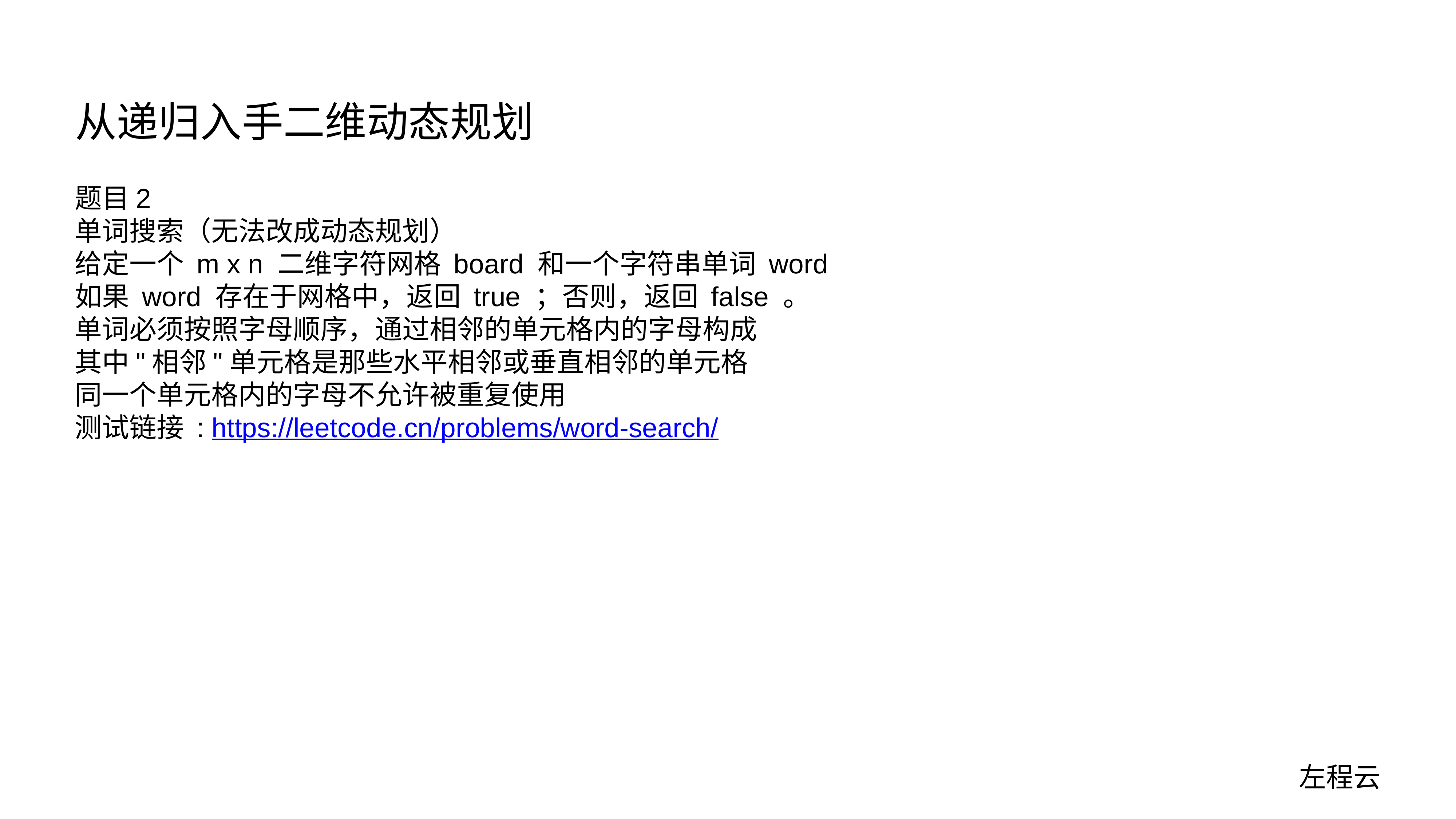

# 从递归入手二维动态规划
题目2
单词搜索（无法改成动态规划）
给定一个 m x n 二维字符网格 board 和一个字符串单词 word
如果 word 存在于网格中，返回 true ；否则，返回 false 。
单词必须按照字母顺序，通过相邻的单元格内的字母构成
其中"相邻"单元格是那些水平相邻或垂直相邻的单元格
同一个单元格内的字母不允许被重复使用
测试链接 : https://leetcode.cn/problems/word-search/
左程云